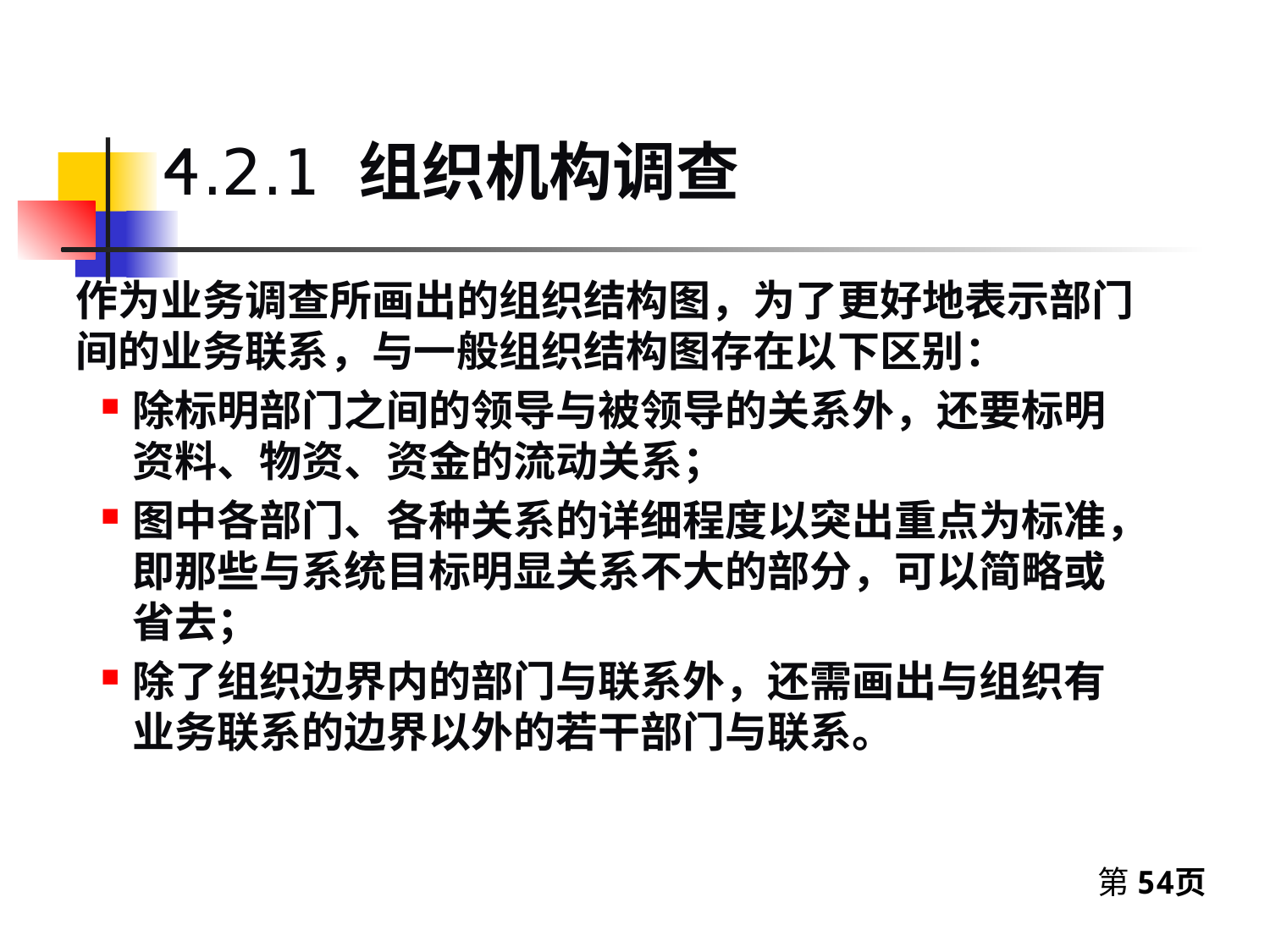

4.2.1 组织机构调查
作为业务调查所画出的组织结构图，为了更好地表示部门间的业务联系，与一般组织结构图存在以下区别：
除标明部门之间的领导与被领导的关系外，还要标明资料、物资、资金的流动关系；
图中各部门、各种关系的详细程度以突出重点为标准，即那些与系统目标明显关系不大的部分，可以简略或省去；
除了组织边界内的部门与联系外，还需画出与组织有业务联系的边界以外的若干部门与联系。